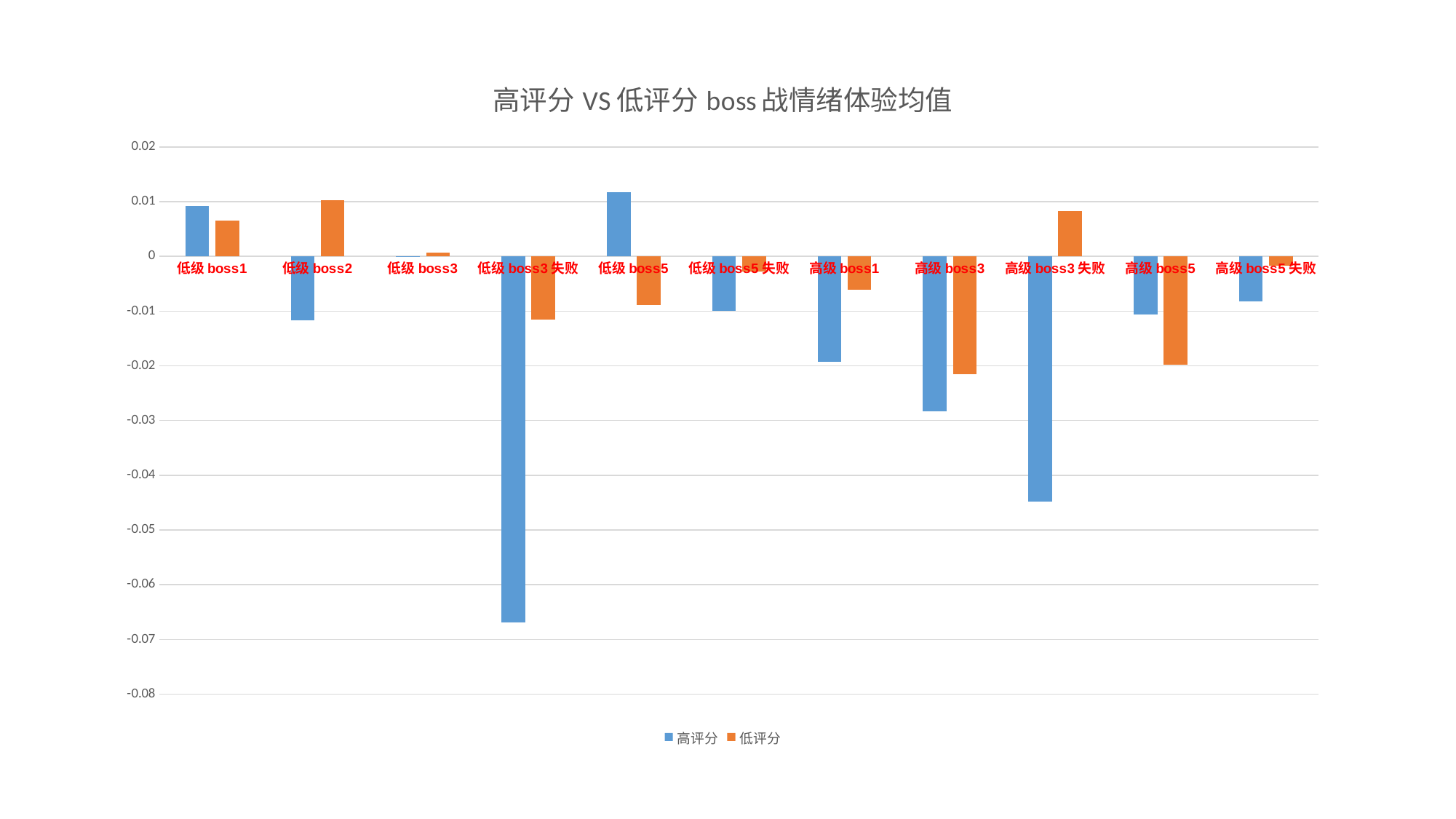

### Chart: 高评分VS低评分boss战情绪体验均值

| Category |  |  |
|---|---|---|
| 低级boss1 | 0.009161622649517672 | 0.006564370082407376 |
| 低级boss2 | -0.011689554793224517 | 0.010278886998362314 |
| 低级boss3 | -0.00016632594485333039 | 0.0007111819847542981 |
| 低级boss3失败 | -0.06695167861659126 | -0.011553829003889125 |
| 低级boss5 | 0.011755290683820481 | -0.008857463150165458 |
| 低级boss5失败 | -0.009954534990074586 | -0.002741923601440801 |
| 高级boss1 | -0.019221214913296734 | -0.006127568915307622 |
| 高级boss3 | -0.028246174390696578 | -0.021476753450326604 |
| 高级boss3失败 | -0.04484742273665156 | 0.008323858609315666 |
| 高级boss5 | -0.01056809399790877 | -0.019765581198287162 |
| 高级boss5失败 | -0.008179395686340336 | -0.0017005886738961902 |